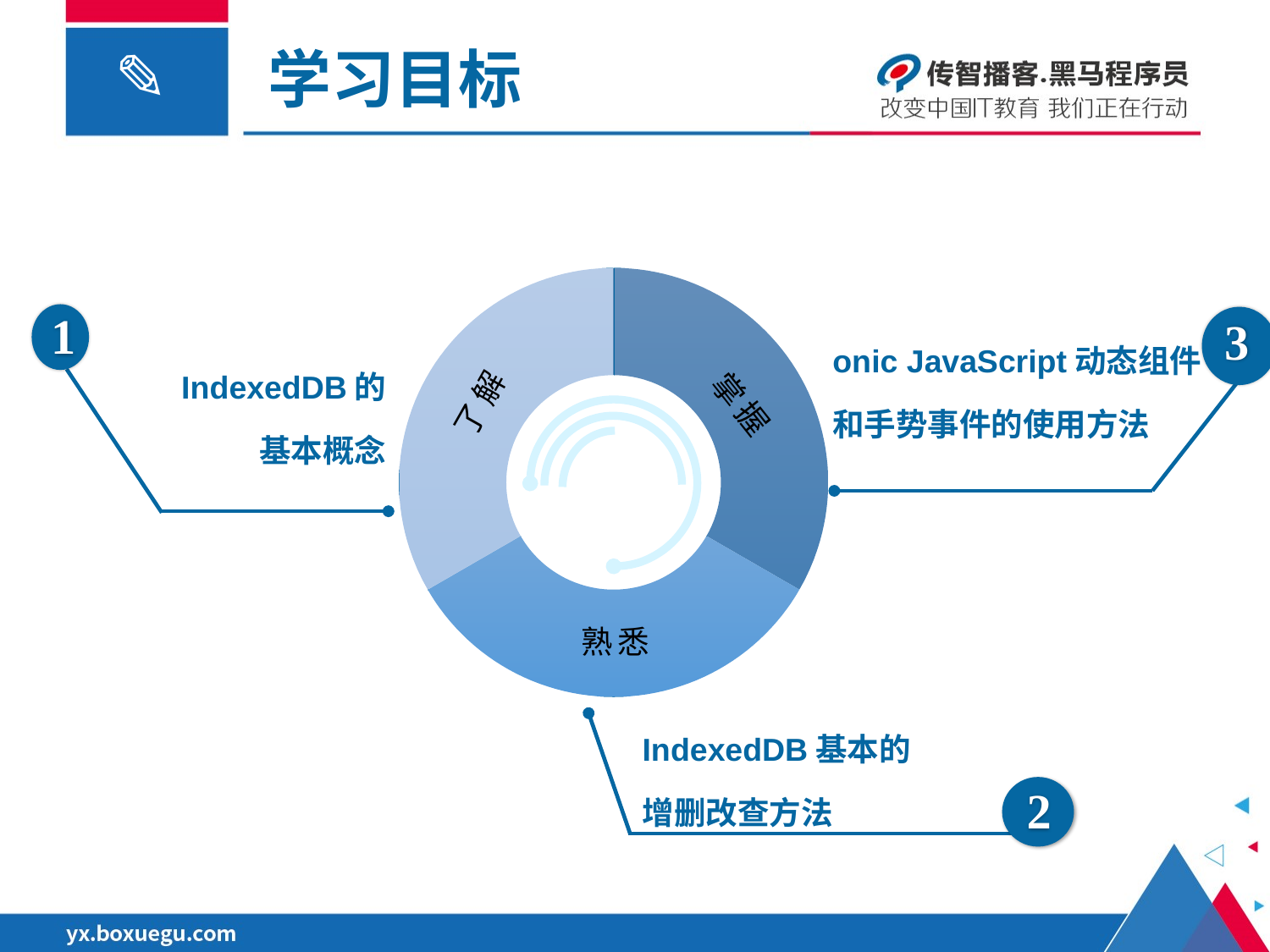

# 学习目标

### Chart

| Category | 销售额 |
|---|---|
| 掌握知识 | 3.333333333 |
| 理解知识 | 3.333333333 |
| 了解知识 | 3.333333333 |
了解
掌握
熟悉
IndexedDB的
基本概念
1

3

onic JavaScript动态组件
和手势事件的使用方法
了解
掌握
熟悉

IndexedDB基本的
增删改查方法
2